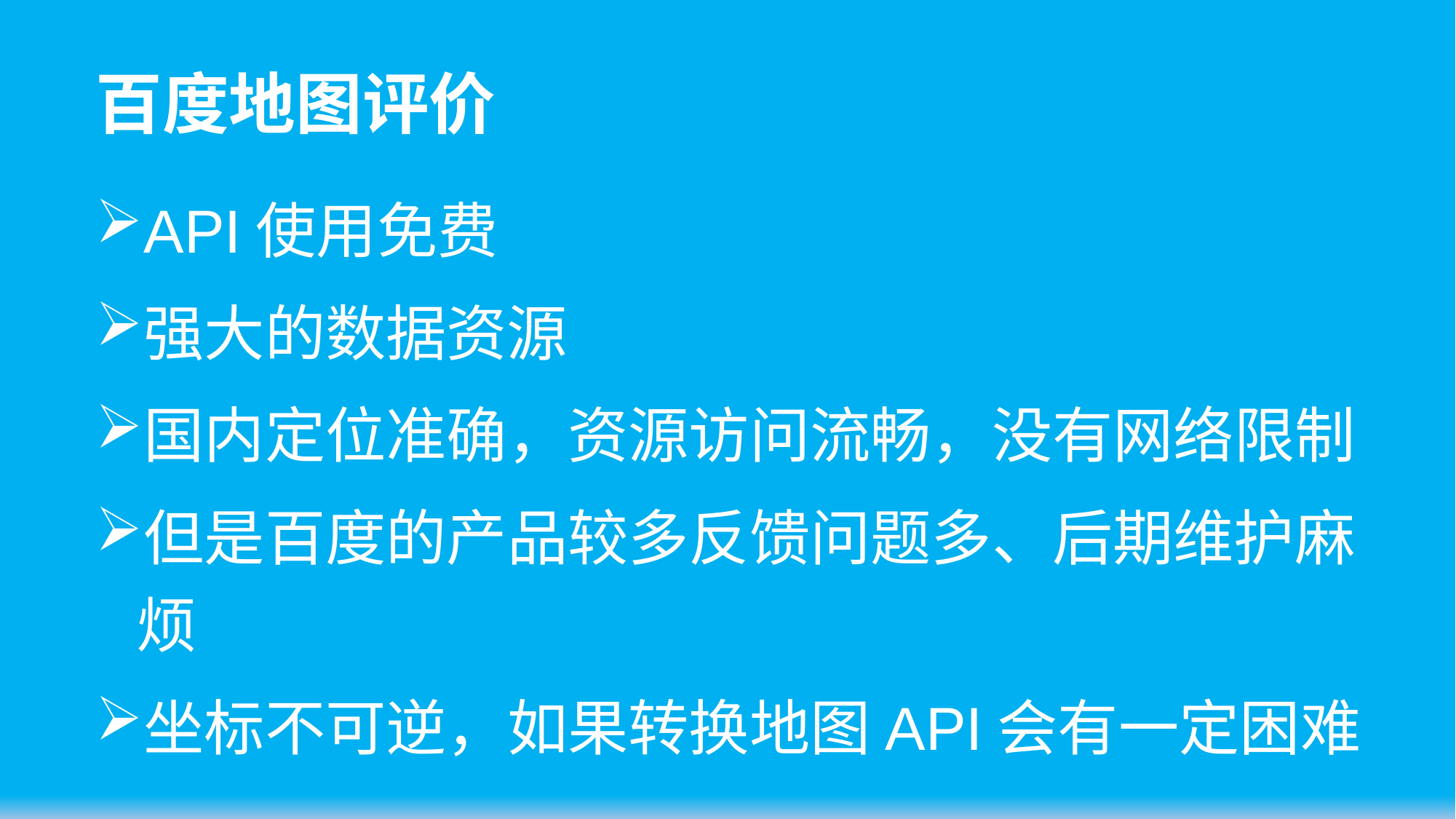

# 百度地图评价
API使用免费
强大的数据资源
国内定位准确，资源访问流畅，没有网络限制
但是百度的产品较多反馈问题多、后期维护麻烦
坐标不可逆，如果转换地图API会有一定困难